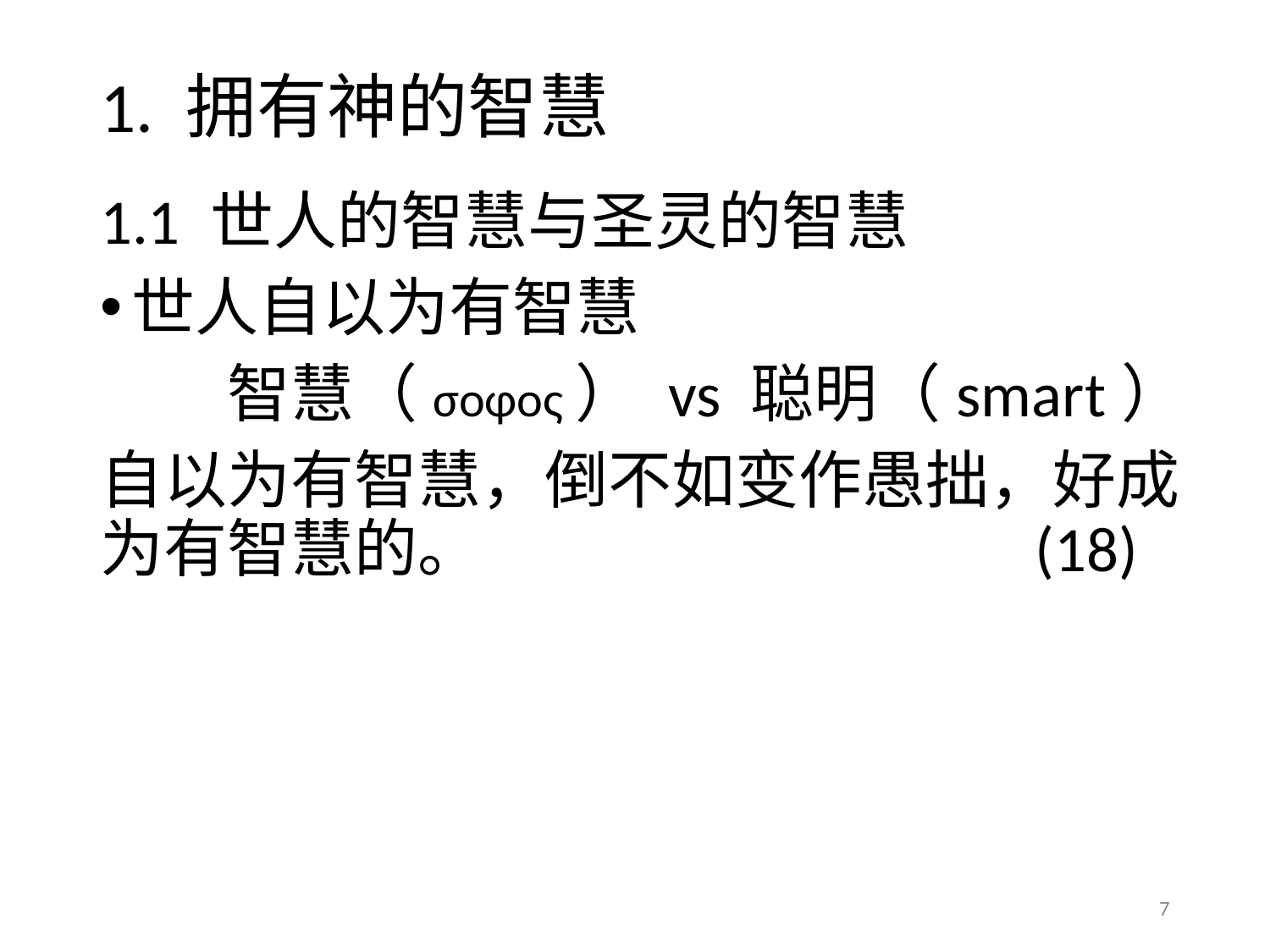

# 1. 拥有神的智慧
1.1 世人的智慧与圣灵的智慧
世人自以为有智慧
	智慧（σοφος） vs 聪明（smart）
自以为有智慧，倒不如变作愚拙，好成为有智慧的。                                      (18)
7